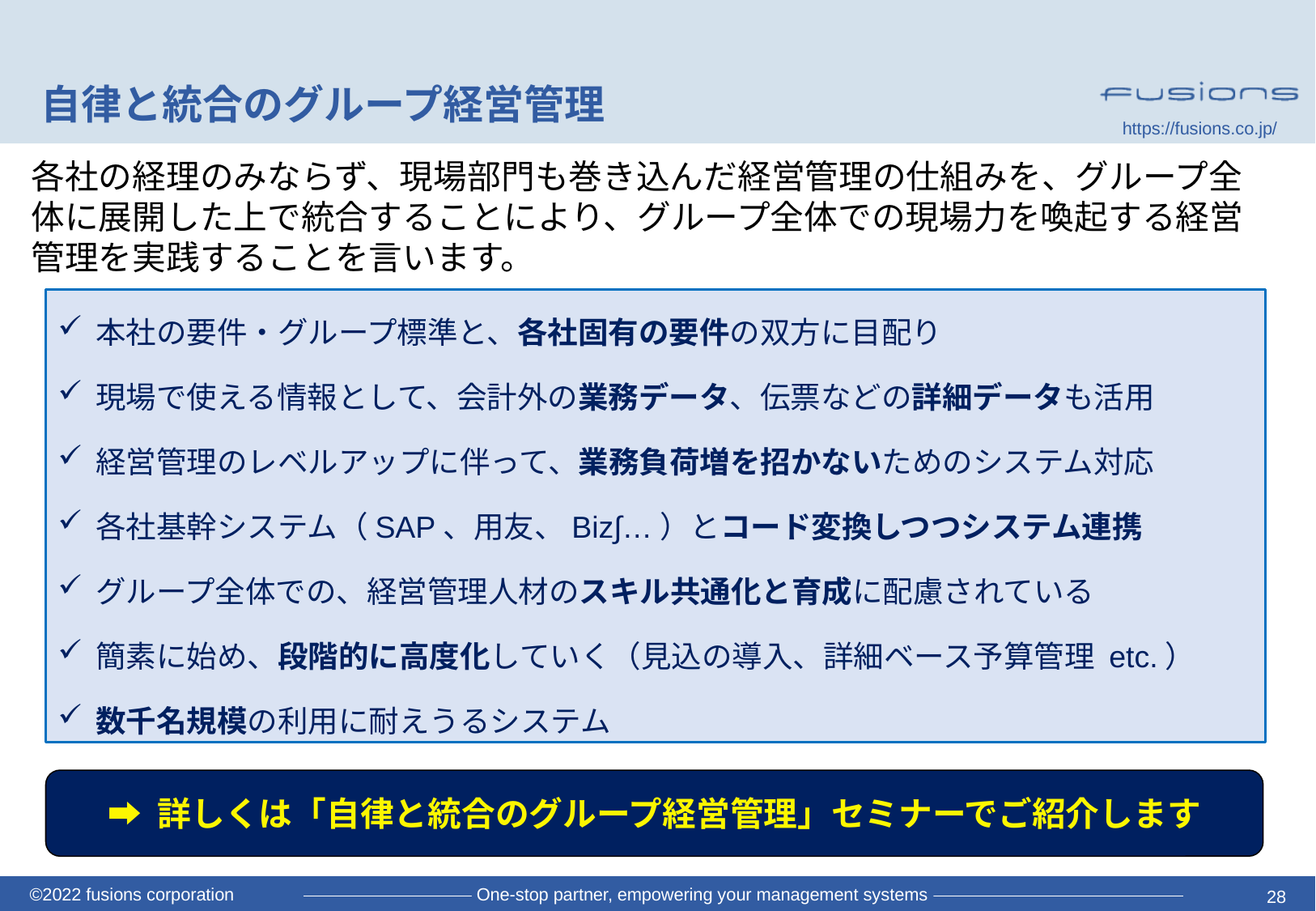

# 自律と統合のグループ経営管理
各社の経理のみならず、現場部門も巻き込んだ経営管理の仕組みを、グループ全体に展開した上で統合することにより、グループ全体での現場力を喚起する経営管理を実践することを言います。
本社の要件・グループ標準と、各社固有の要件の双方に目配り
現場で使える情報として、会計外の業務データ、伝票などの詳細データも活用
経営管理のレベルアップに伴って、業務負荷増を招かないためのシステム対応
各社基幹システム（SAP、用友、Biz∫…）とコード変換しつつシステム連携
グループ全体での、経営管理人材のスキル共通化と育成に配慮されている
簡素に始め、段階的に高度化していく（見込の導入、詳細ベース予算管理 etc.）
数千名規模の利用に耐えうるシステム
➡ 詳しくは「自律と統合のグループ経営管理」セミナーでご紹介します